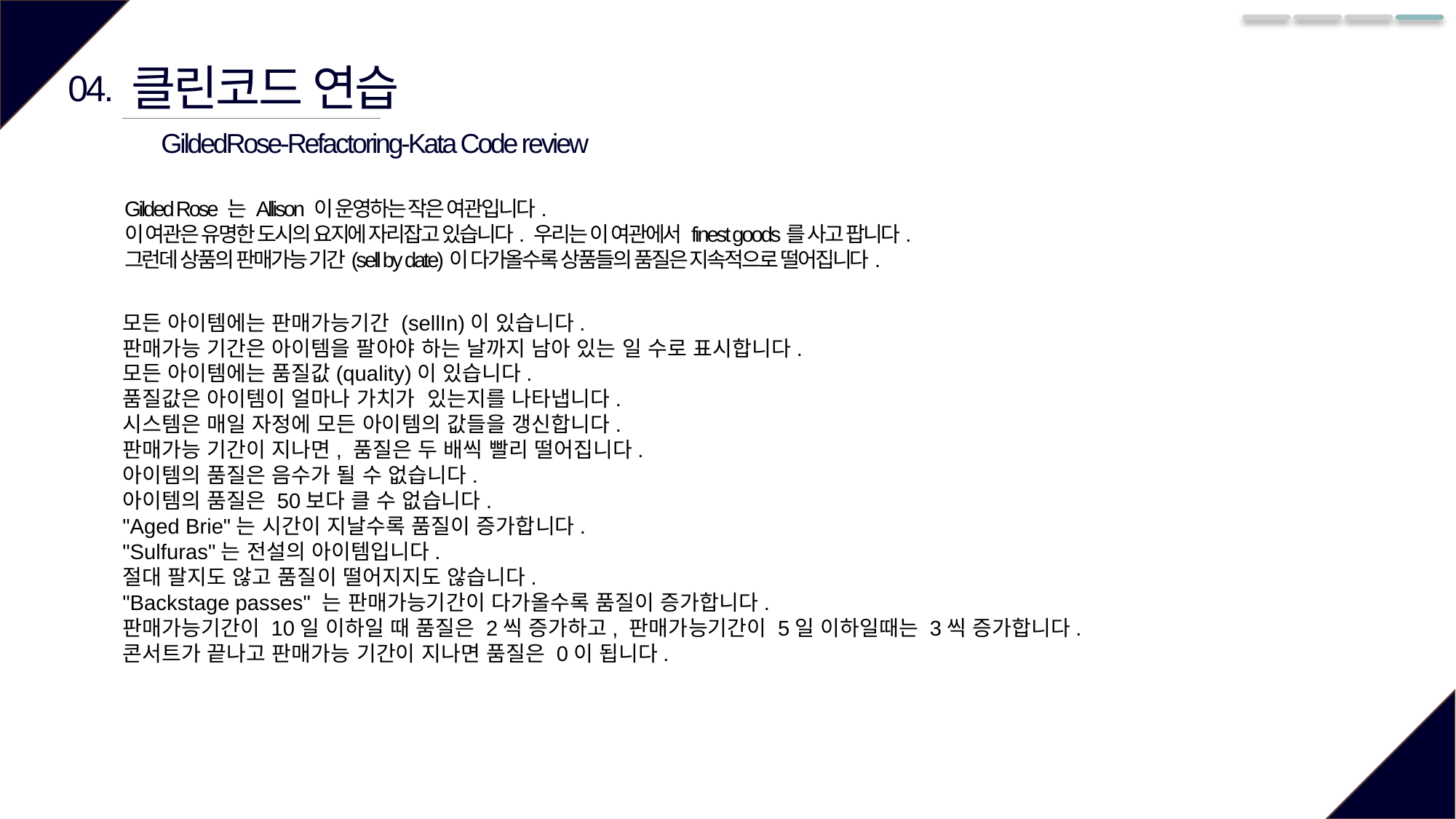

클린코드 연습
04.
GildedRose-Refactoring-Kata Code review
Gilded Rose 는 Allison 이 운영하는 작은 여관입니다.
이 여관은 유명한 도시의 요지에 자리잡고 있습니다. 우리는 이 여관에서 finest goods를 사고 팝니다.
그런데 상품의 판매가능 기간(sell by date)이 다가올수록 상품들의 품질은 지속적으로 떨어집니다.
모든 아이템에는 판매가능기간 (sellIn)이 있습니다.
판매가능 기간은 아이템을 팔아야 하는 날까지 남아 있는 일 수로 표시합니다.
모든 아이템에는 품질값(quality)이 있습니다.
품질값은 아이템이 얼마나 가치가  있는지를 나타냅니다.
시스템은 매일 자정에 모든 아이템의 값들을 갱신합니다.
판매가능 기간이 지나면, 품질은 두 배씩 빨리 떨어집니다.
아이템의 품질은 음수가 될 수 없습니다.
아이템의 품질은 50보다 클 수 없습니다.
"Aged Brie"는 시간이 지날수록 품질이 증가합니다.
"Sulfuras"는 전설의 아이템입니다.
절대 팔지도 않고 품질이 떨어지지도 않습니다.
"Backstage passes" 는 판매가능기간이 다가올수록 품질이 증가합니다.
판매가능기간이 10일 이하일 때 품질은 2씩 증가하고, 판매가능기간이 5일 이하일때는 3씩 증가합니다.
콘서트가 끝나고 판매가능 기간이 지나면 품질은 0이 됩니다.